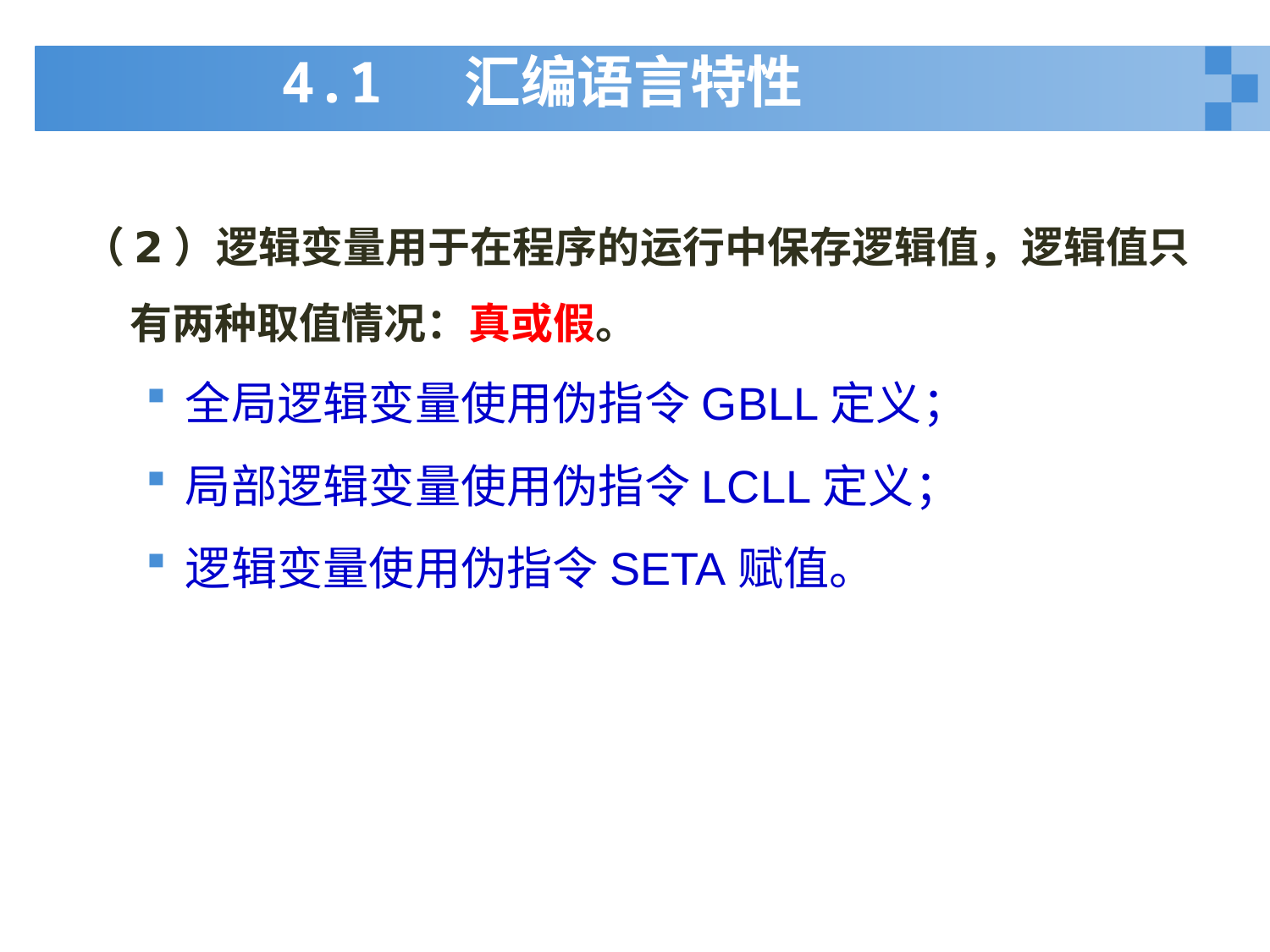

# 4.1  汇编语言特性
（2）逻辑变量用于在程序的运行中保存逻辑值，逻辑值只有两种取值情况：真或假。
全局逻辑变量使用伪指令GBLL定义；
局部逻辑变量使用伪指令LCLL定义；
逻辑变量使用伪指令SETA赋值。